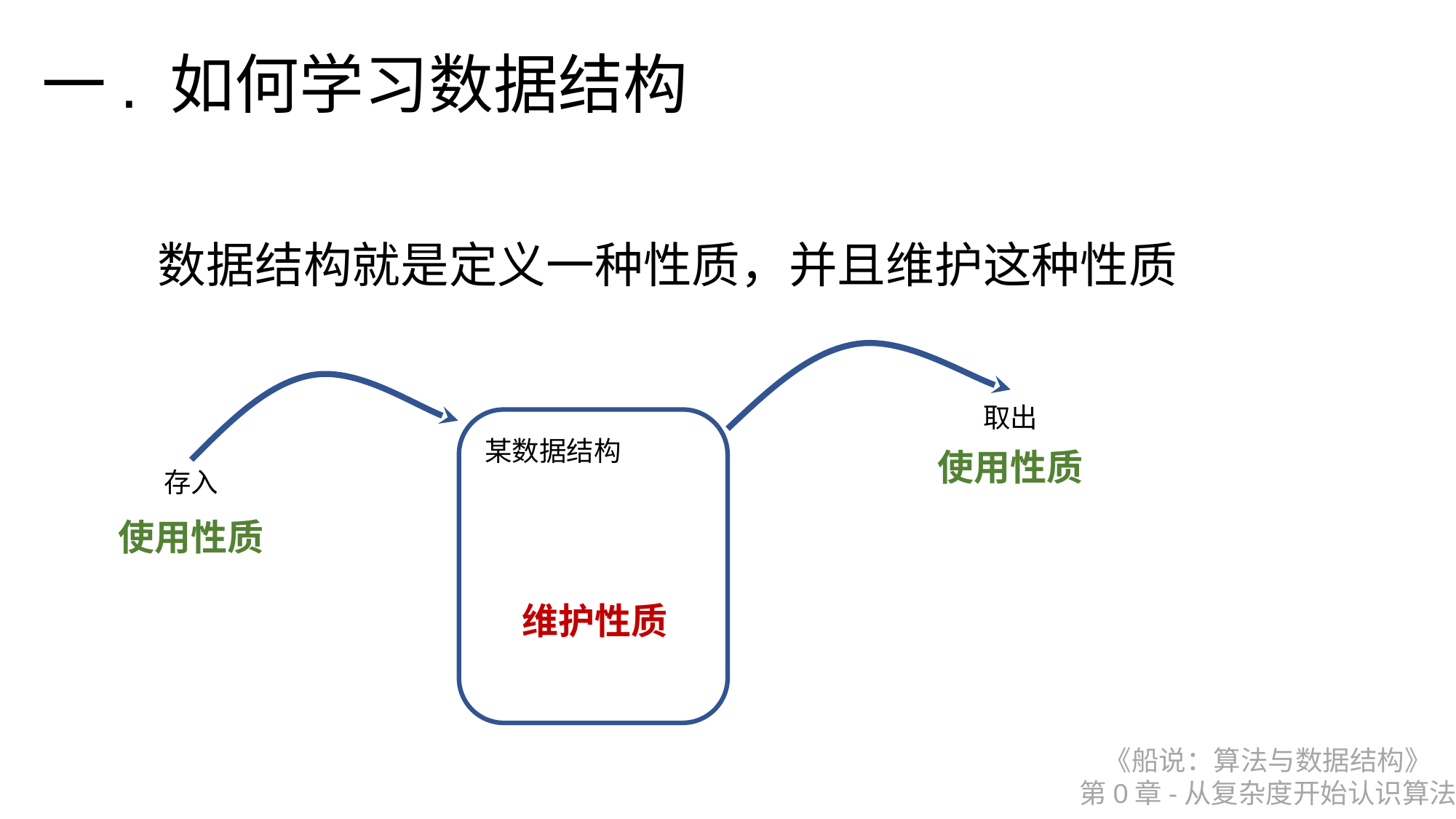

一. 如何学习数据结构
数据结构就是定义一种性质，并且维护这种性质

取出

某数据结构
使用性质
存入
使用性质
维护性质